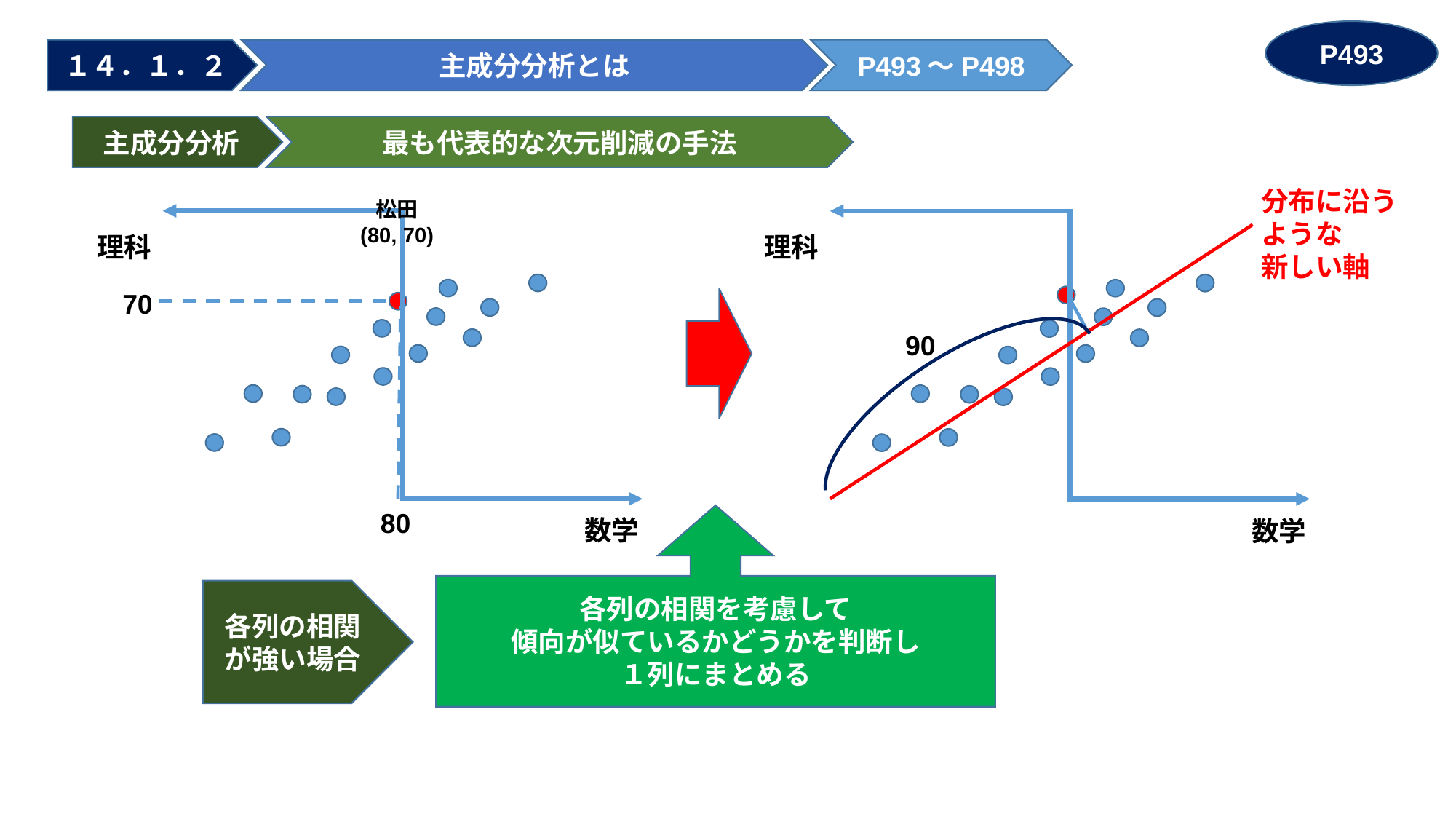

P493
１４．１．２
主成分分析とは
P493～P498
主成分分析
最も代表的な次元削減の手法
分布に沿う
ような
新しい軸
松田
(80, 70)
理科
理科

70

90

80
各列の相関を考慮して
傾向が似ているかどうかを判断し
１列にまとめる
数学
数学
各列の相関
が強い場合